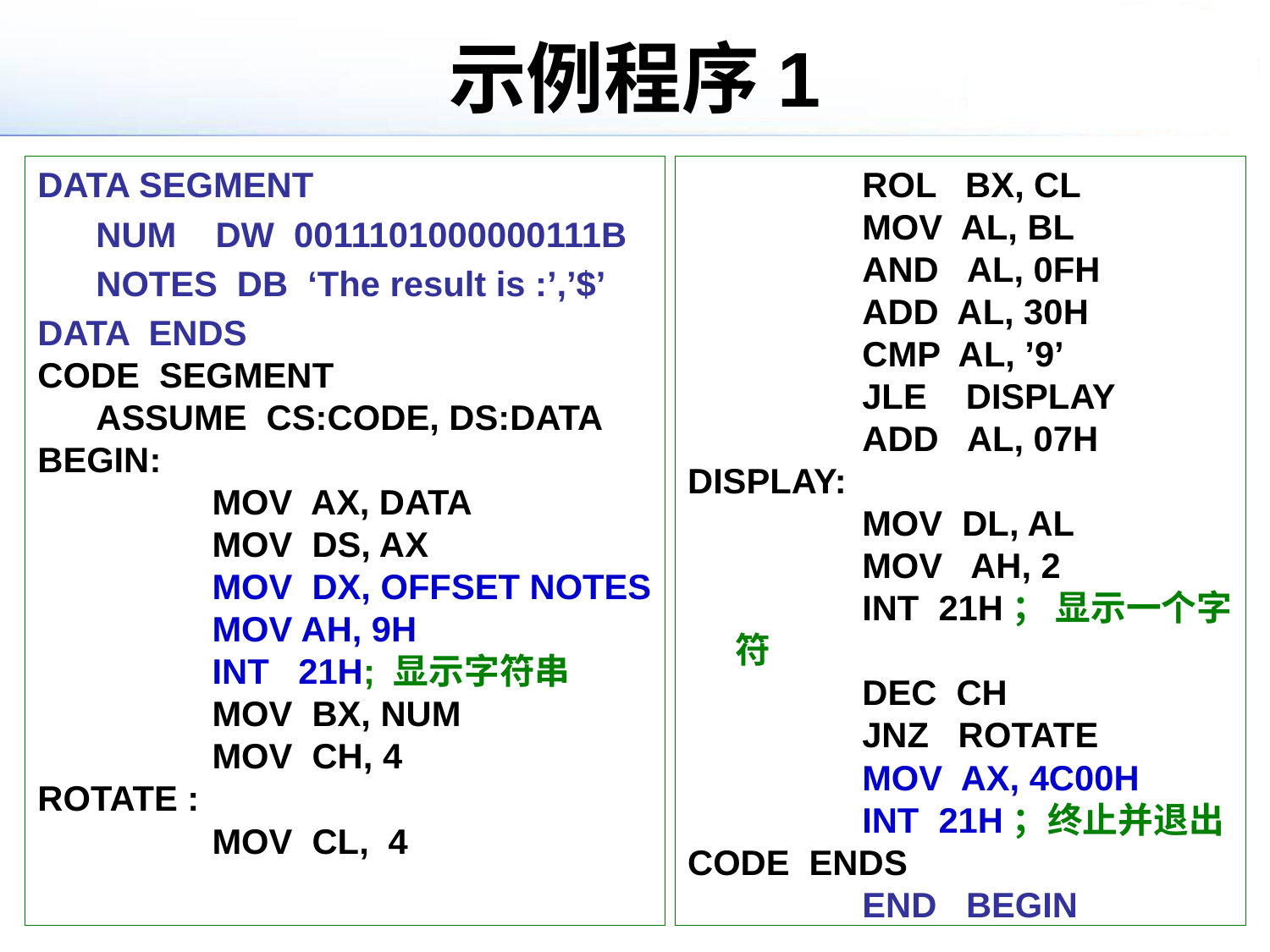

# 示例程序1
DATA SEGMENT
      NUM    DW  0011101000000111B
      NOTES  DB  ‘The result is :’,’$’
DATA  ENDS
CODE  SEGMENT
      ASSUME  CS:CODE, DS:DATA
BEGIN:
		MOV  AX, DATA
             	MOV  DS, AX
             	MOV  DX, OFFSET NOTES
             	MOV AH, 9H
             	INT   21H; 显示字符串
             	MOV  BX, NUM
             	MOV  CH, 4
ROTATE :
		MOV  CL,  4
		ROL   BX, CL
		MOV  AL, BL
		AND   AL, 0FH
		ADD  AL, 30H 		CMP  AL, ’9’
		JLE    DISPLAY
		ADD   AL, 07H
DISPLAY:
		MOV  DL, AL
		MOV   AH, 2
		INT  21H； 显示一个字符
		DEC  CH
		JNZ   ROTATE
		MOV  AX, 4C00H
		INT  21H；终止并退出
CODE  ENDS
		END   BEGIN